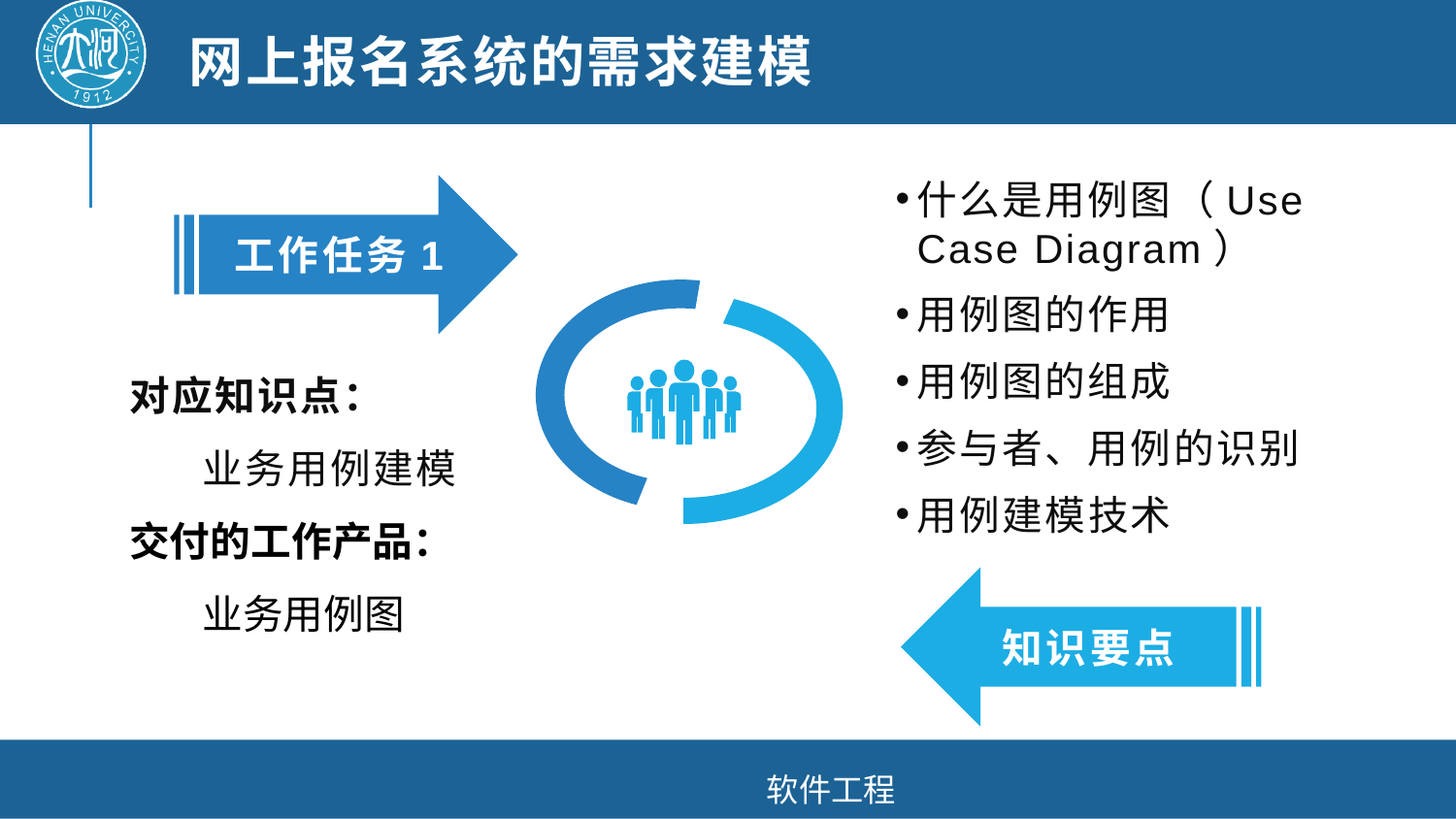

# 网上报名系统的需求建模
什么是用例图（Use Case Diagram）
用例图的作用
用例图的组成
参与者、用例的识别
用例建模技术
工作任务1

对应知识点：
业务用例建模
交付的工作产品：
业务用例图

知识要点

软件工程
53